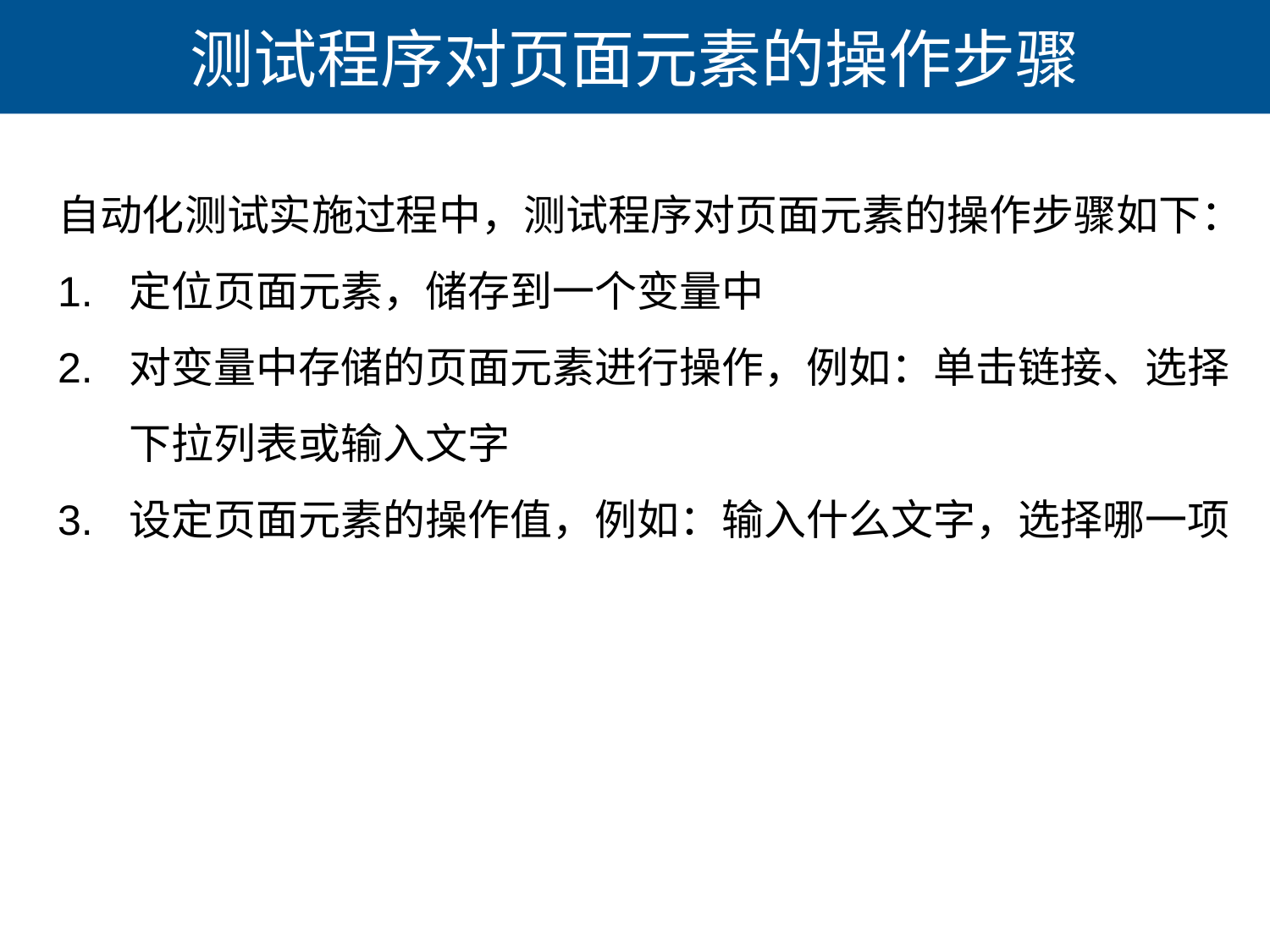

# 测试程序对页面元素的操作步骤
自动化测试实施过程中，测试程序对页面元素的操作步骤如下：
定位页面元素，储存到一个变量中
对变量中存储的页面元素进行操作，例如：单击链接、选择下拉列表或输入文字
设定页面元素的操作值，例如：输入什么文字，选择哪一项